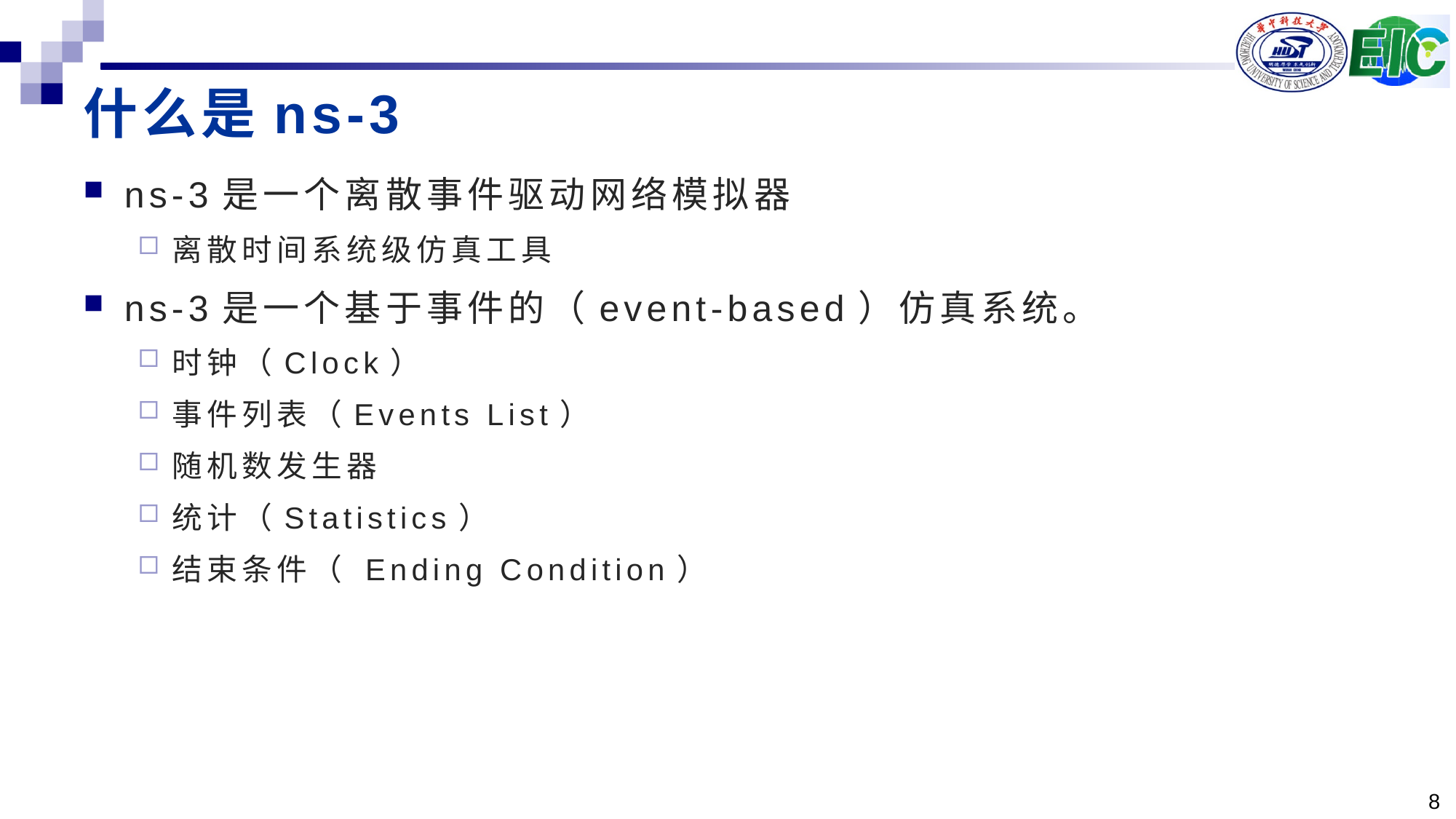

# 什么是ns-3
ns-3是一个离散事件驱动网络模拟器
离散时间系统级仿真工具
ns-3是一个基于事件的（event-based）仿真系统。
时钟（Clock）
事件列表（Events List）
随机数发生器
统计（Statistics）
结束条件（ Ending Condition）

8